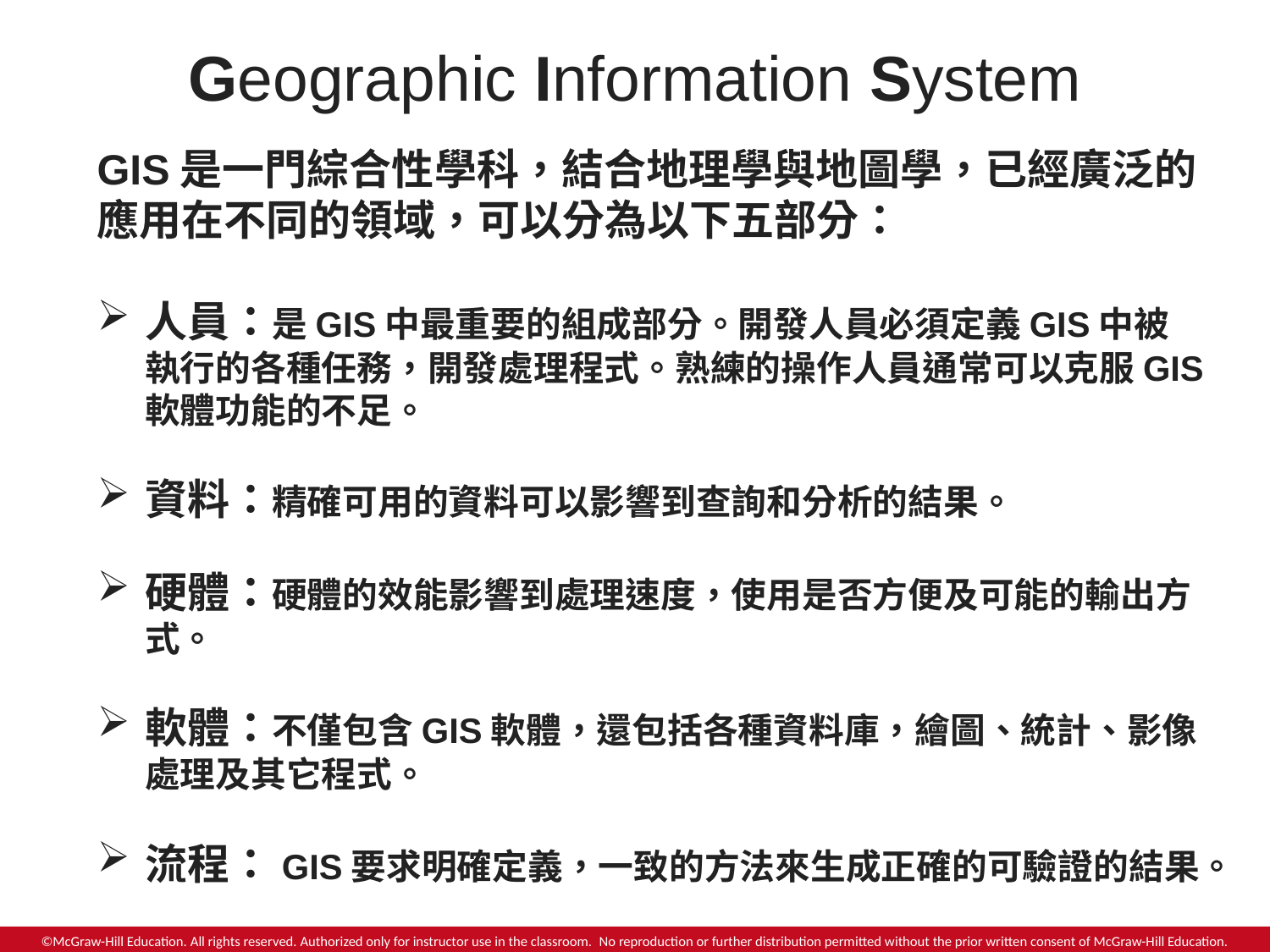

# Geographic Information System
GIS是一門綜合性學科，結合地理學與地圖學，已經廣泛的應用在不同的領域，可以分為以下五部分：

人員：是GIS中最重要的組成部分。開發人員必須定義GIS中被執行的各種任務，開發處理程式。熟練的操作人員通常可以克服GIS軟體功能的不足。

資料：精確可用的資料可以影響到查詢和分析的結果。

硬體：硬體的效能影響到處理速度，使用是否方便及可能的輸出方式。

軟體：不僅包含GIS軟體，還包括各種資料庫，繪圖、統計、影像處理及其它程式。

流程：GIS要求明確定義，一致的方法來生成正確的可驗證的結果。